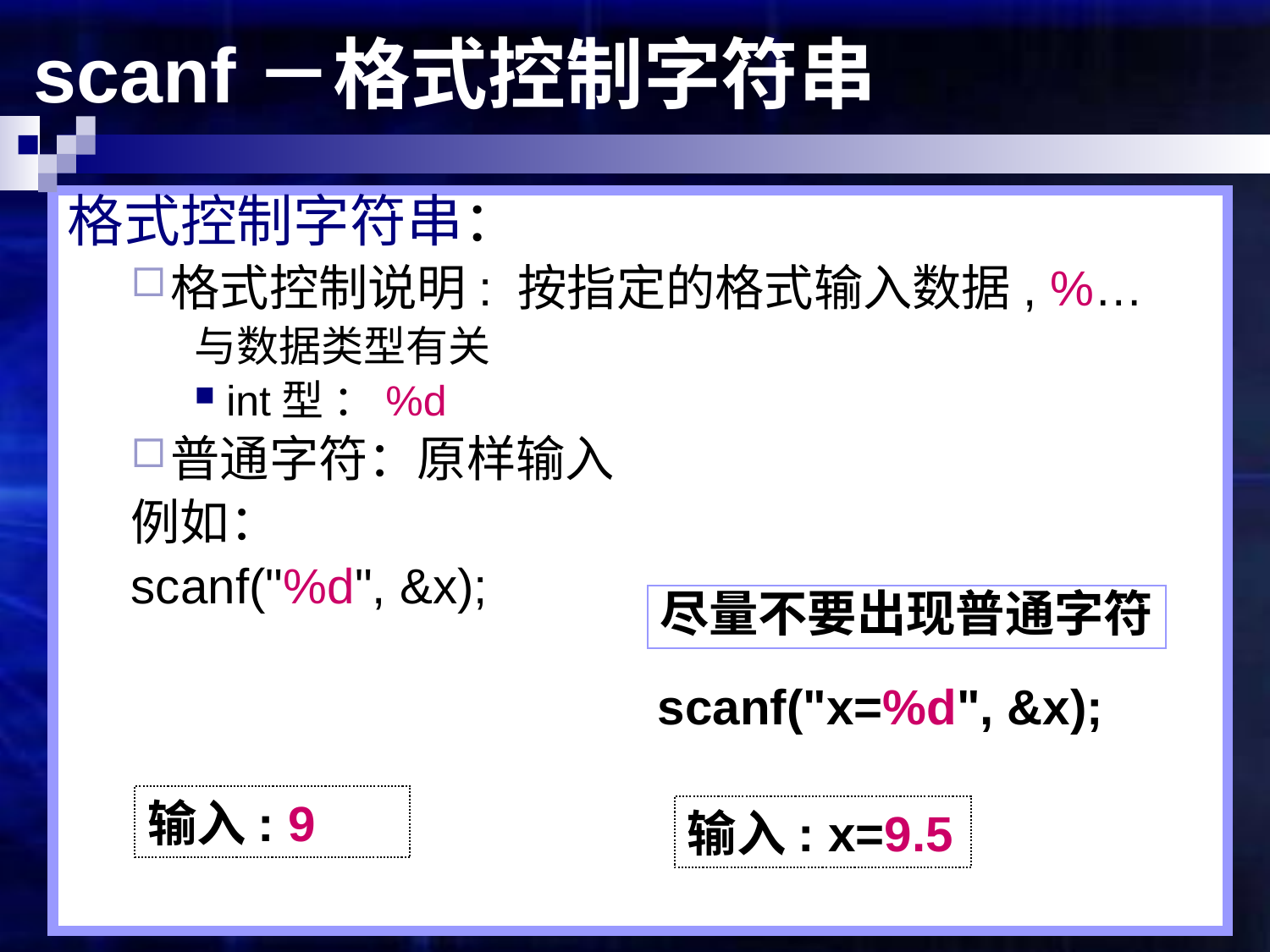

# scanf－格式控制字符串
格式控制字符串：
格式控制说明: 按指定的格式输入数据, %…
与数据类型有关
int型 ：%d
普通字符：原样输入
例如：
scanf("%d", &x);
尽量不要出现普通字符
scanf("x=%d", &x);
输入: 9
输入: x=9.5